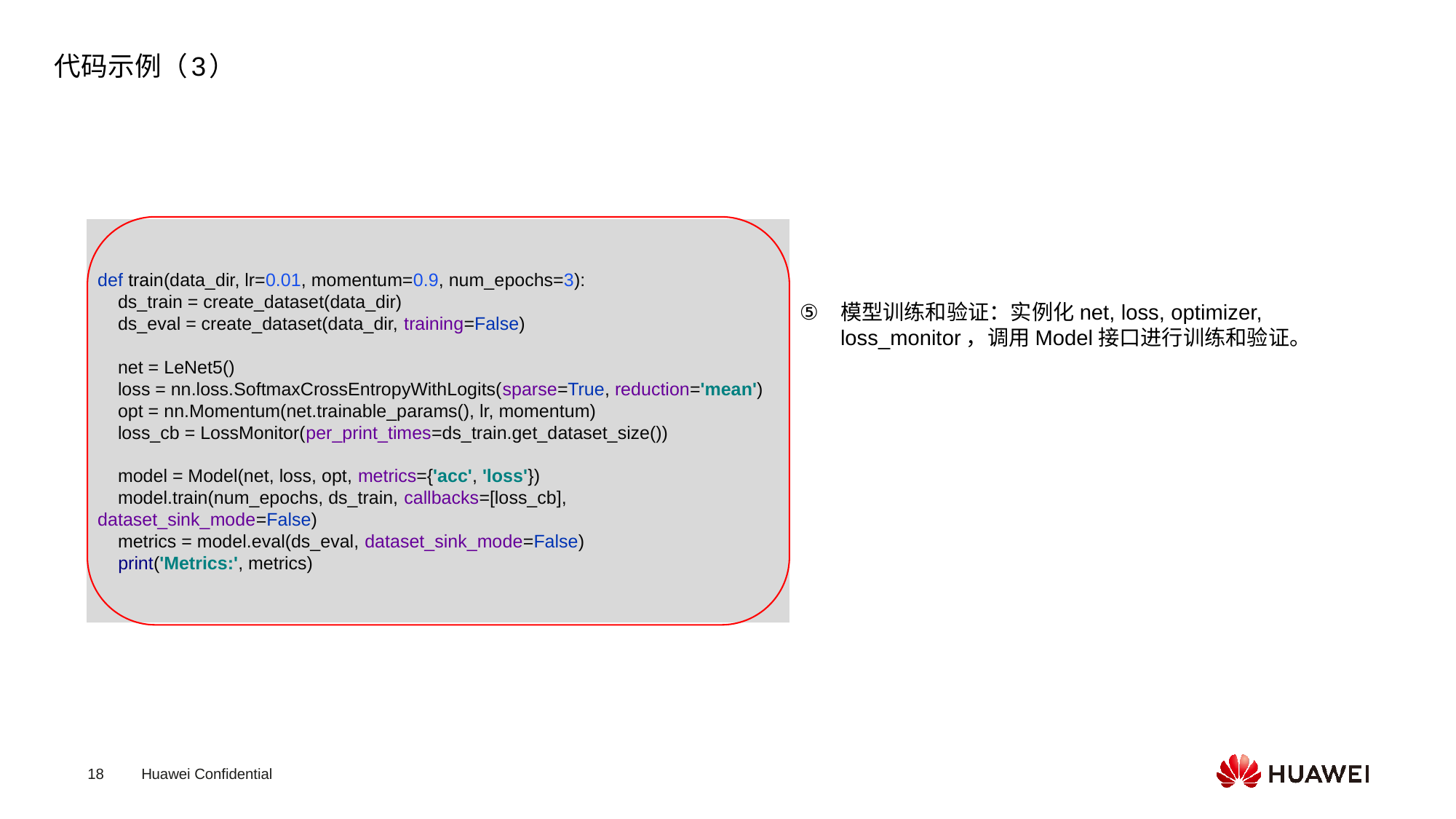

# 代码示例（3）
def train(data_dir, lr=0.01, momentum=0.9, num_epochs=3):
    ds_train = create_dataset(data_dir)
    ds_eval = create_dataset(data_dir, training=False)
    net = LeNet5()
    loss = nn.loss.SoftmaxCrossEntropyWithLogits(sparse=True, reduction='mean')
    opt = nn.Momentum(net.trainable_params(), lr, momentum)
    loss_cb = LossMonitor(per_print_times=ds_train.get_dataset_size())
    model = Model(net, loss, opt, metrics={'acc', 'loss'})
    model.train(num_epochs, ds_train, callbacks=[loss_cb], dataset_sink_mode=False)
    metrics = model.eval(ds_eval, dataset_sink_mode=False)
    print('Metrics:', metrics)

模型训练和验证：实例化net, loss, optimizer, loss_monitor，调用Model接口进行训练和验证。